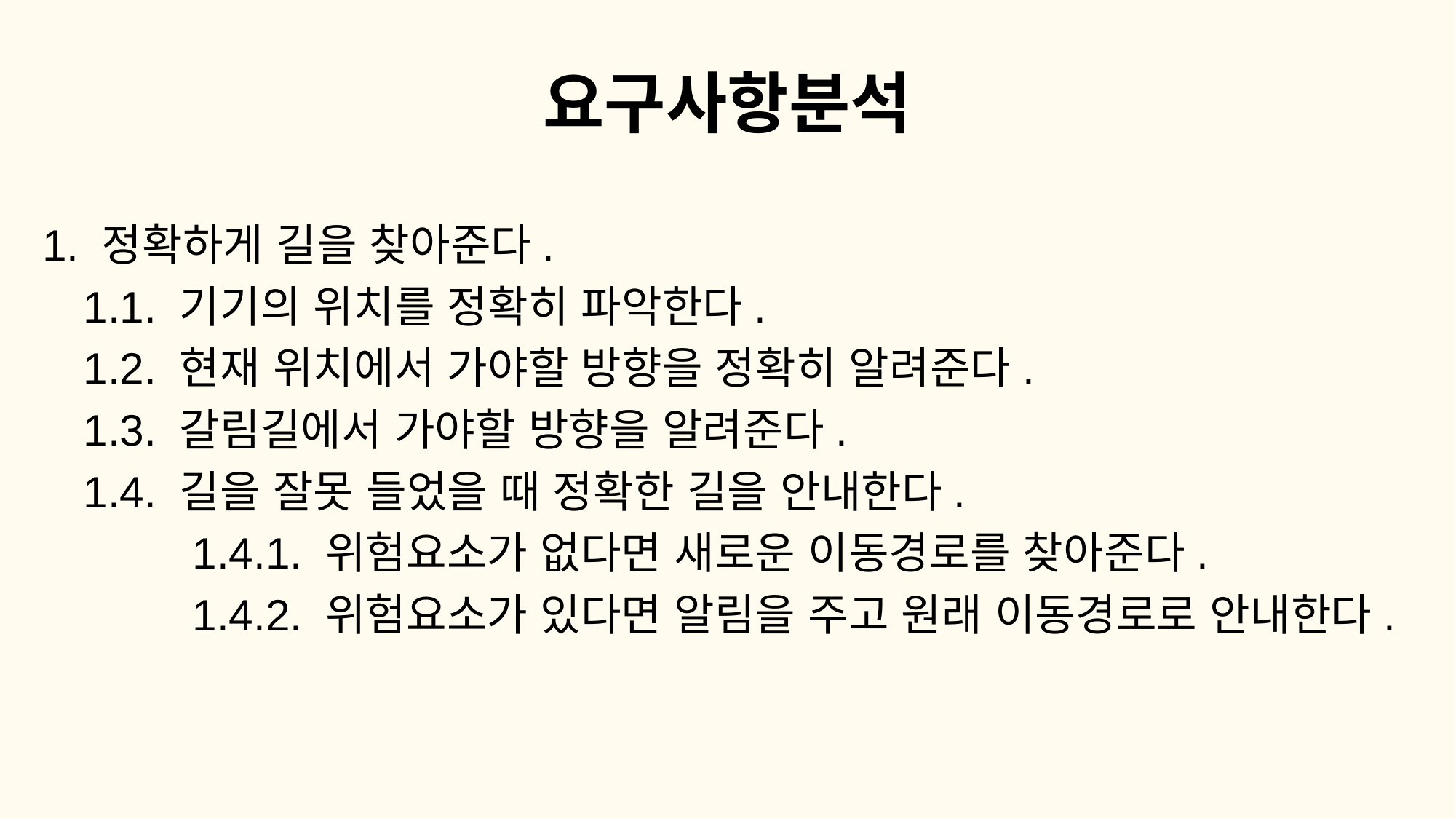

# 요구사항분석
1. 정확하게 길을 찾아준다.
	1.1. 기기의 위치를 정확히 파악한다.
	1.2. 현재 위치에서 가야할 방향을 정확히 알려준다.
	1.3. 갈림길에서 가야할 방향을 알려준다.
	1.4. 길을 잘못 들었을 때 정확한 길을 안내한다.
		1.4.1. 위험요소가 없다면 새로운 이동경로를 찾아준다.
		1.4.2. 위험요소가 있다면 알림을 주고 원래 이동경로로 안내한다.